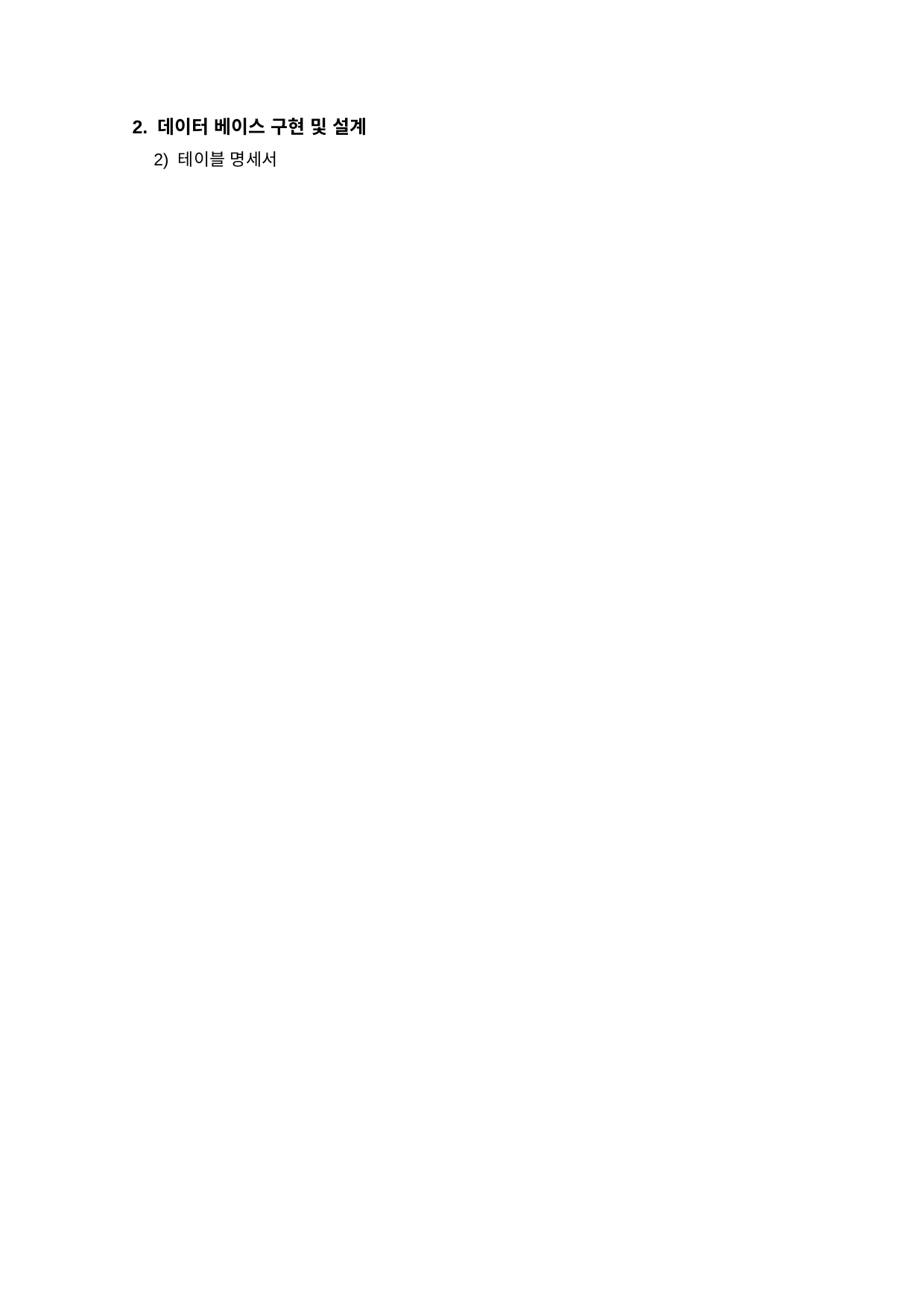

2. 데이터 베이스 구현 및 설계
2) 테이블 명세서